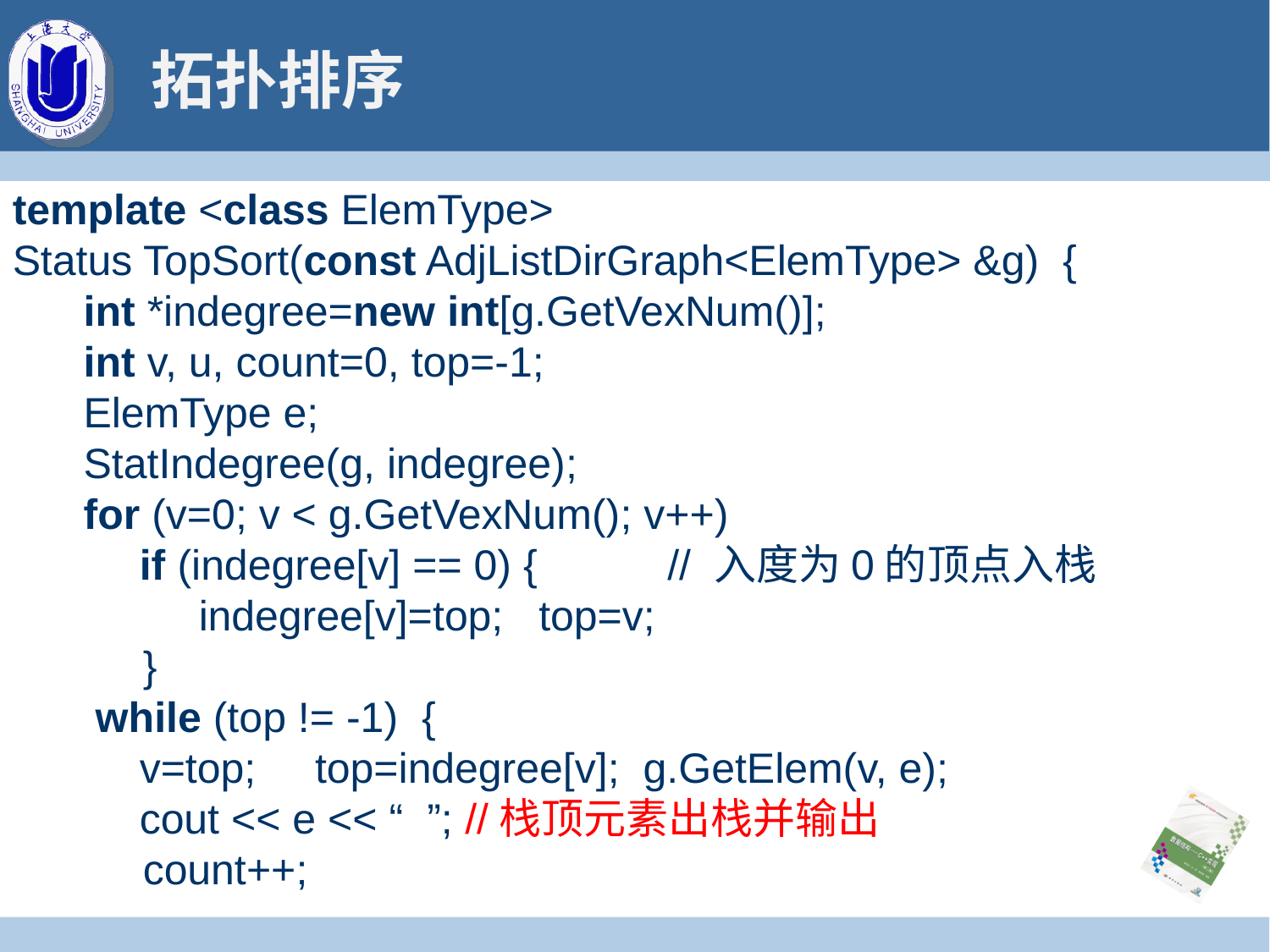

# 拓扑排序
template <class ElemType>
Status TopSort(const AdjListDirGraph<ElemType> &g)  {
      int *indegree=new int[g.GetVexNum()];
      int v, u, count=0, top=-1;
      ElemType e;
      StatIndegree(g, indegree);
      for (v=0; v < g.GetVexNum(); v++)
	if (indegree[v] == 0) {           // 入度为0的顶点入栈
	     indegree[v]=top;   top=v;
           }
       while (top != -1)  {
	v=top;     top=indegree[v];  g.GetElem(v, e);
	cout << e << “  ”; //栈顶元素出栈并输出
           count++;